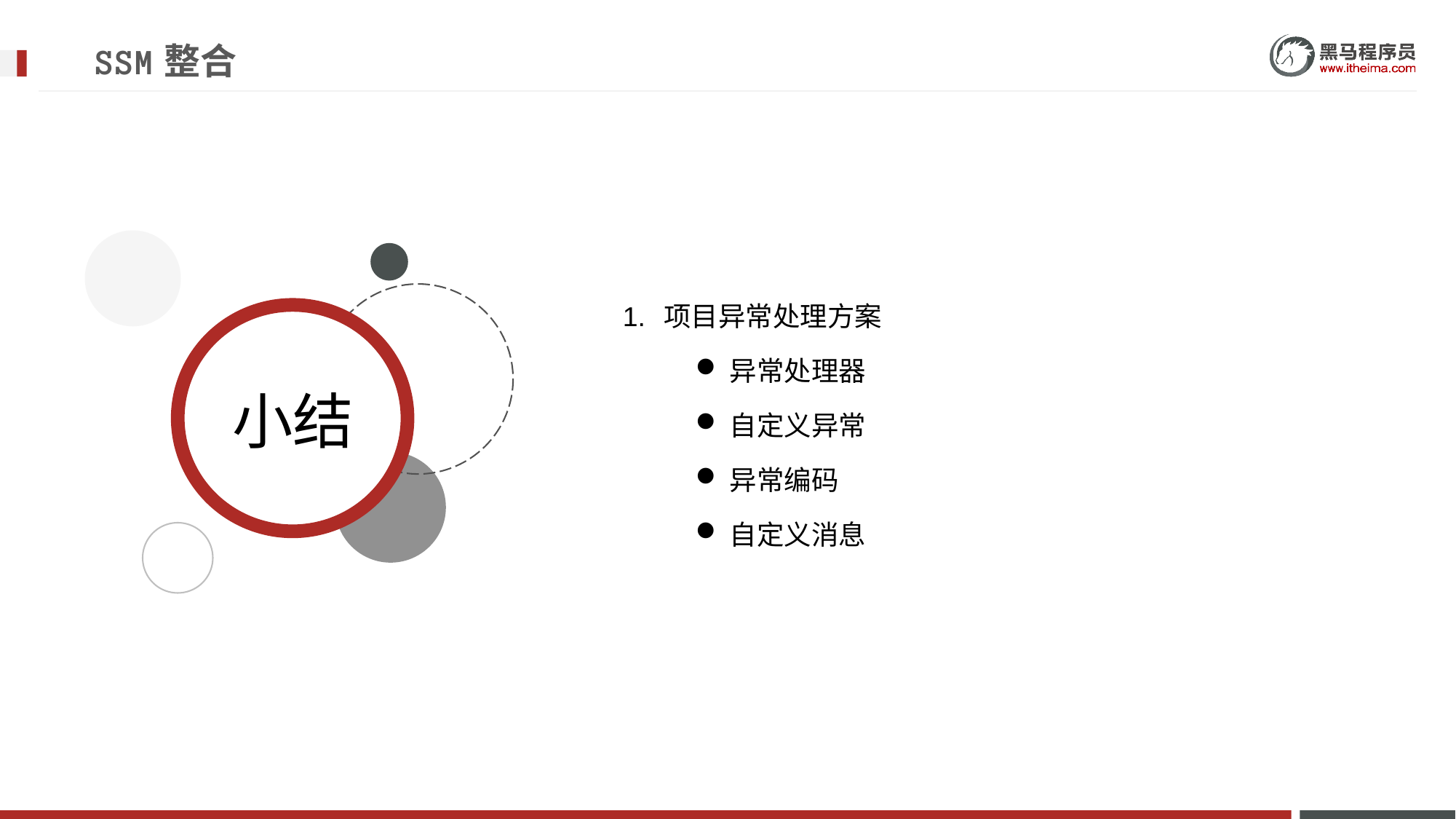

# SSM整合
项目异常处理方案
异常处理器
自定义异常
异常编码
自定义消息